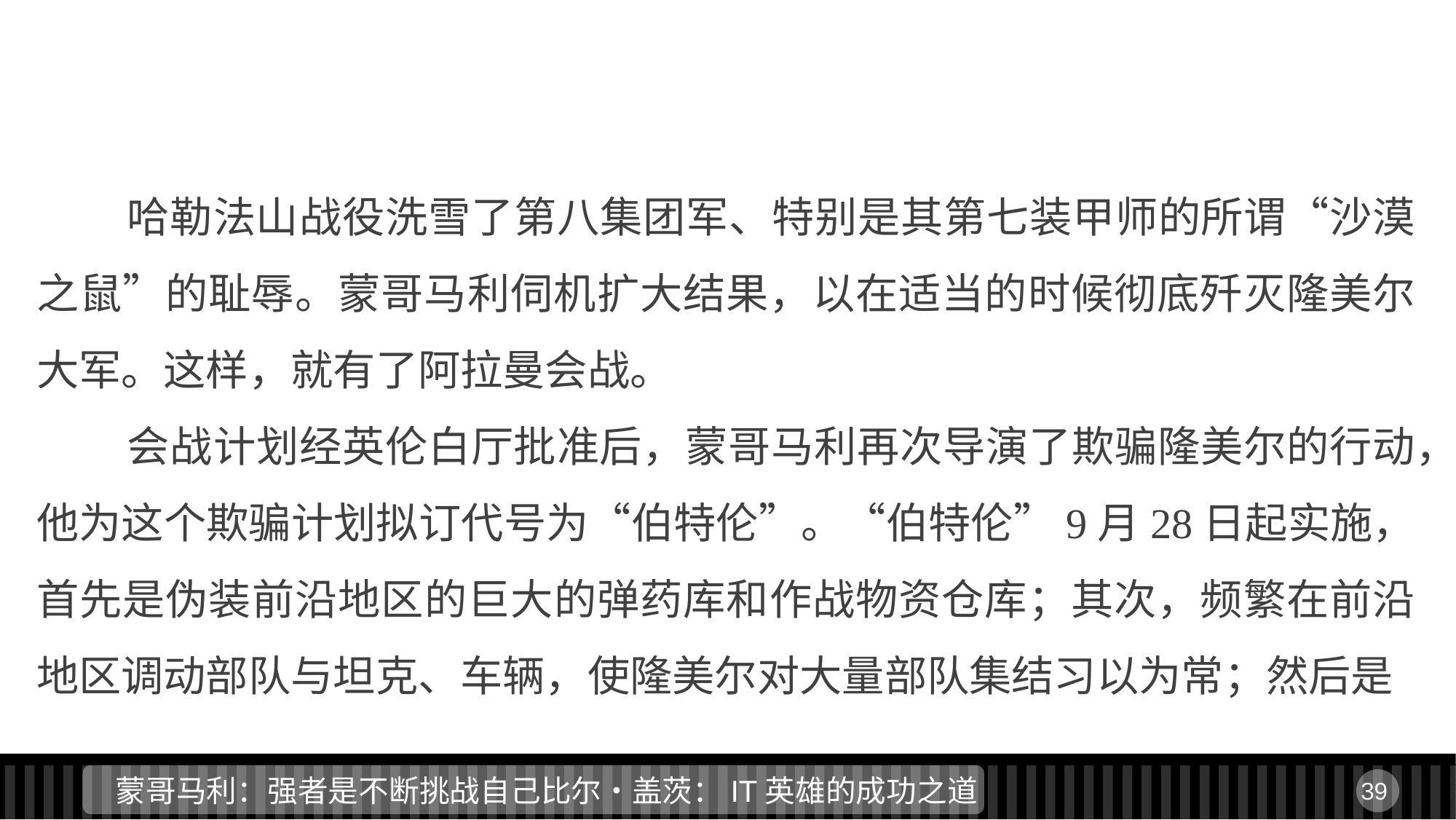

哈勒法山战役洗雪了第八集团军、特别是其第七装甲师的所谓“沙漠之鼠”的耻辱。蒙哥马利伺机扩大结果，以在适当的时候彻底歼灭隆美尔大军。这样，就有了阿拉曼会战。
        会战计划经英伦白厅批准后，蒙哥马利再次导演了欺骗隆美尔的行动，他为这个欺骗计划拟订代号为“伯特伦”。“伯特伦”9月28日起实施，首先是伪装前沿地区的巨大的弹药库和作战物资仓库；其次，频繁在前沿地区调动部队与坦克、车辆，使隆美尔对大量部队集结习以为常；然后是